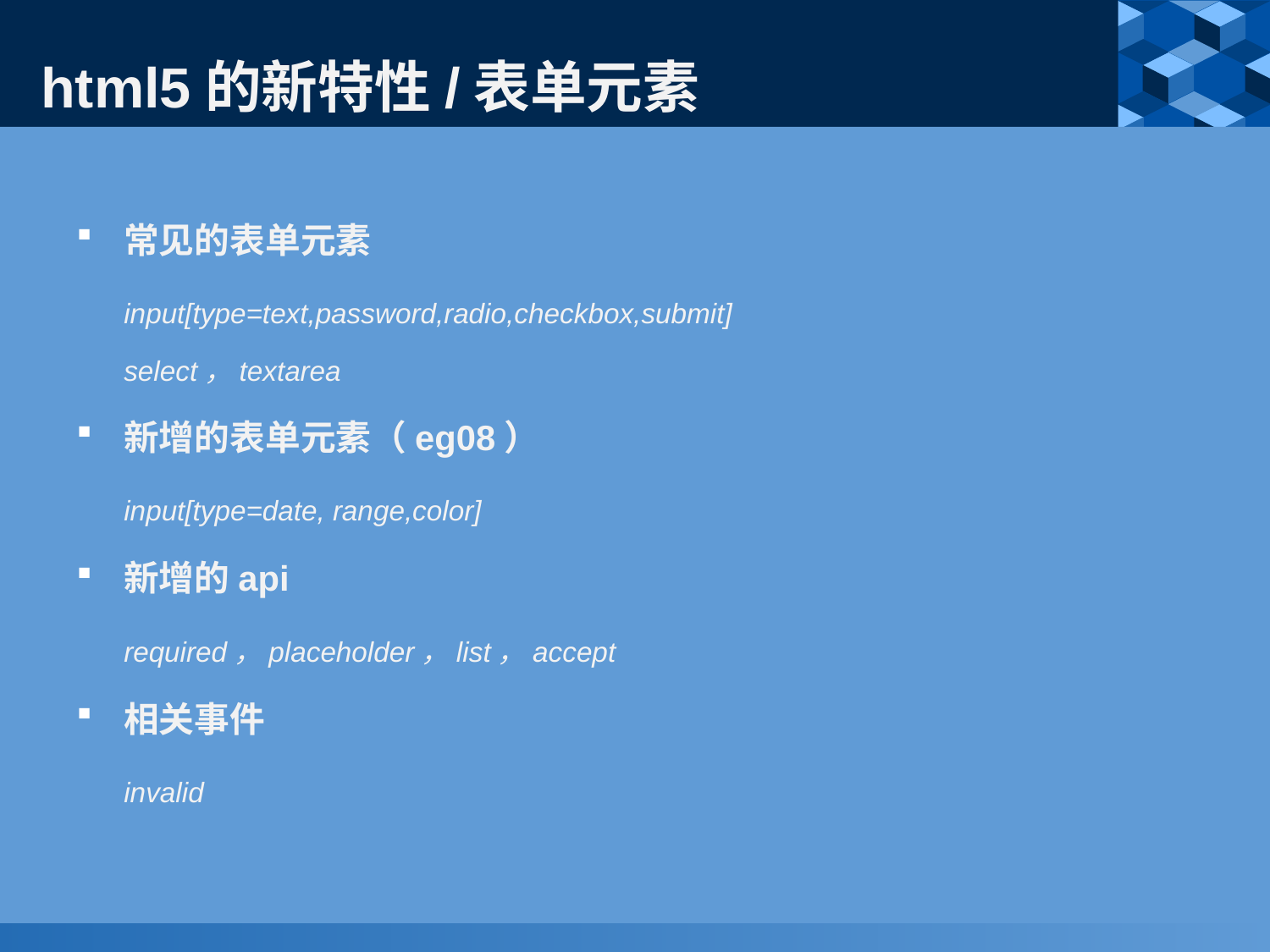

# html5的新特性/表单元素
常见的表单元素
	input[type=text,password,radio,checkbox,submit]
	select，textarea
新增的表单元素（eg08）
	input[type=date, range,color]
新增的api
	required，placeholder，list，accept
相关事件
	invalid